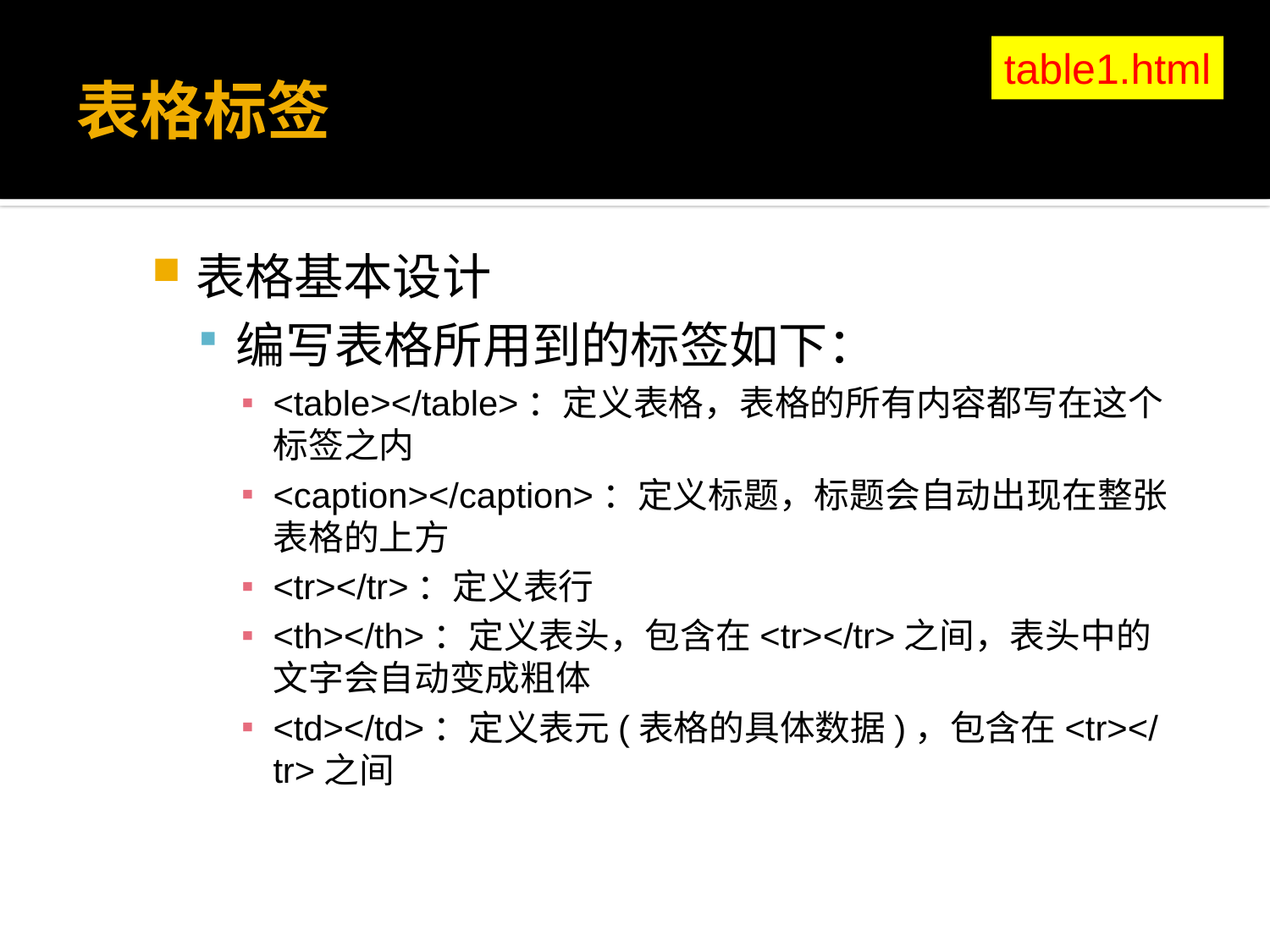

# 表格标签
table1.html
表格基本设计
编写表格所用到的标签如下：
<table></table>：定义表格，表格的所有内容都写在这个标签之内
<caption></caption>：定义标题，标题会自动出现在整张表格的上方
<tr></tr>：定义表行
<th></th>：定义表头，包含在<tr></tr>之间，表头中的文字会自动变成粗体
<td></td>：定义表元(表格的具体数据)，包含在<tr></tr>之间